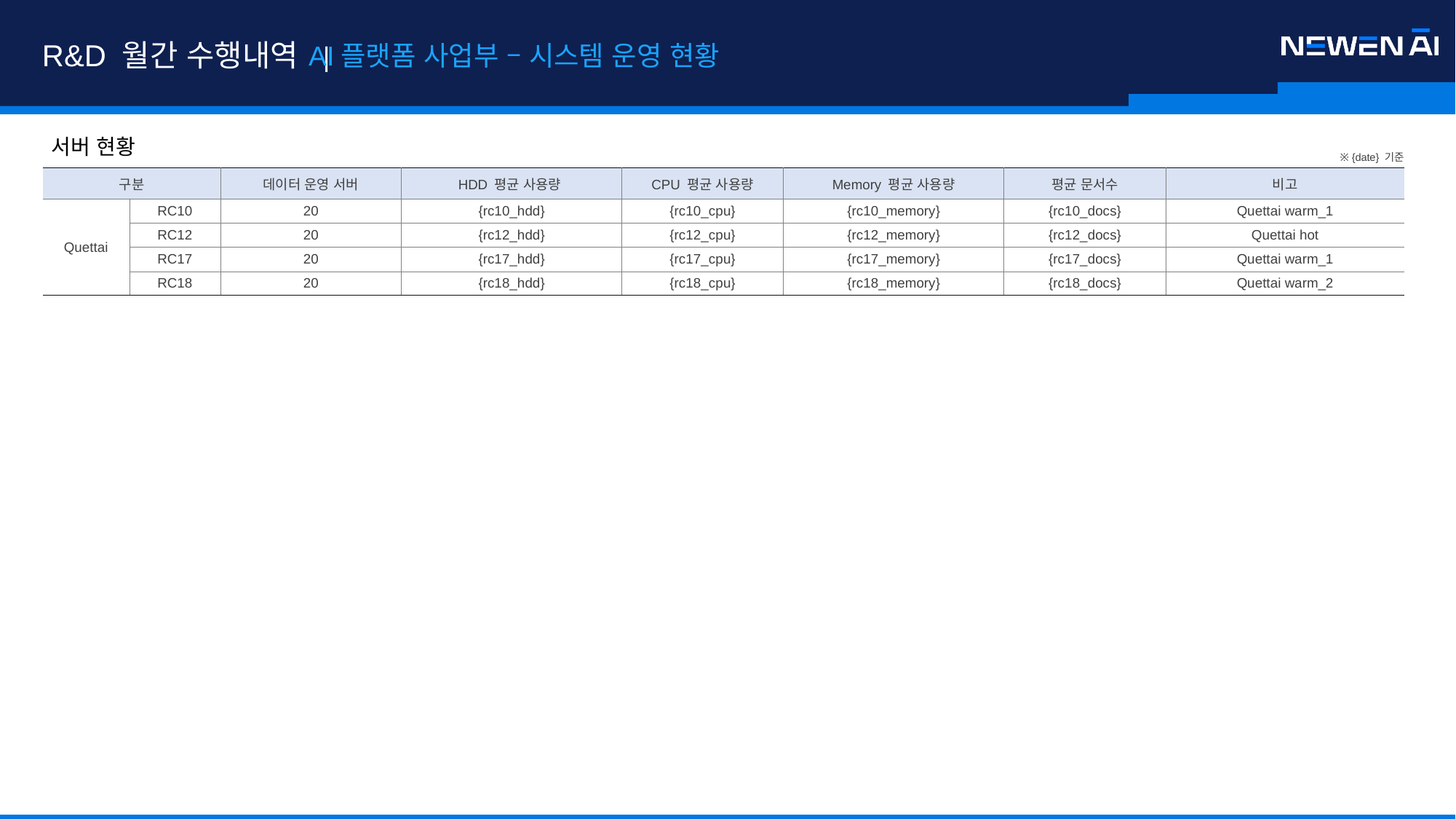

R&D 월간 수행내역  |
AI플랫폼 사업부 – 시스템 운영 현황
서버 현황
※ {date} 기준
| 구분 |  | 데이터 운영 서버 | HDD 평균 사용량 | CPU 평균 사용량 | Memory 평균 사용량 | 평균 문서수 | 비고 |
| --- | --- | --- | --- | --- | --- | --- | --- |
| Quettai | RC10 | 20 | {rc10\_hdd} | {rc10\_cpu} | {rc10\_memory} | {rc10\_docs} | Quettai warm\_1 |
|  | RC12 | 20 | {rc12\_hdd} | {rc12\_cpu} | {rc12\_memory} | {rc12\_docs} | Quettai hot |
|  | RC17 | 20 | {rc17\_hdd} | {rc17\_cpu} | {rc17\_memory} | {rc17\_docs} | Quettai warm\_1 |
|  | RC18 | 20 | {rc18\_hdd} | {rc18\_cpu} | {rc18\_memory} | {rc18\_docs} | Quettai warm\_2 |